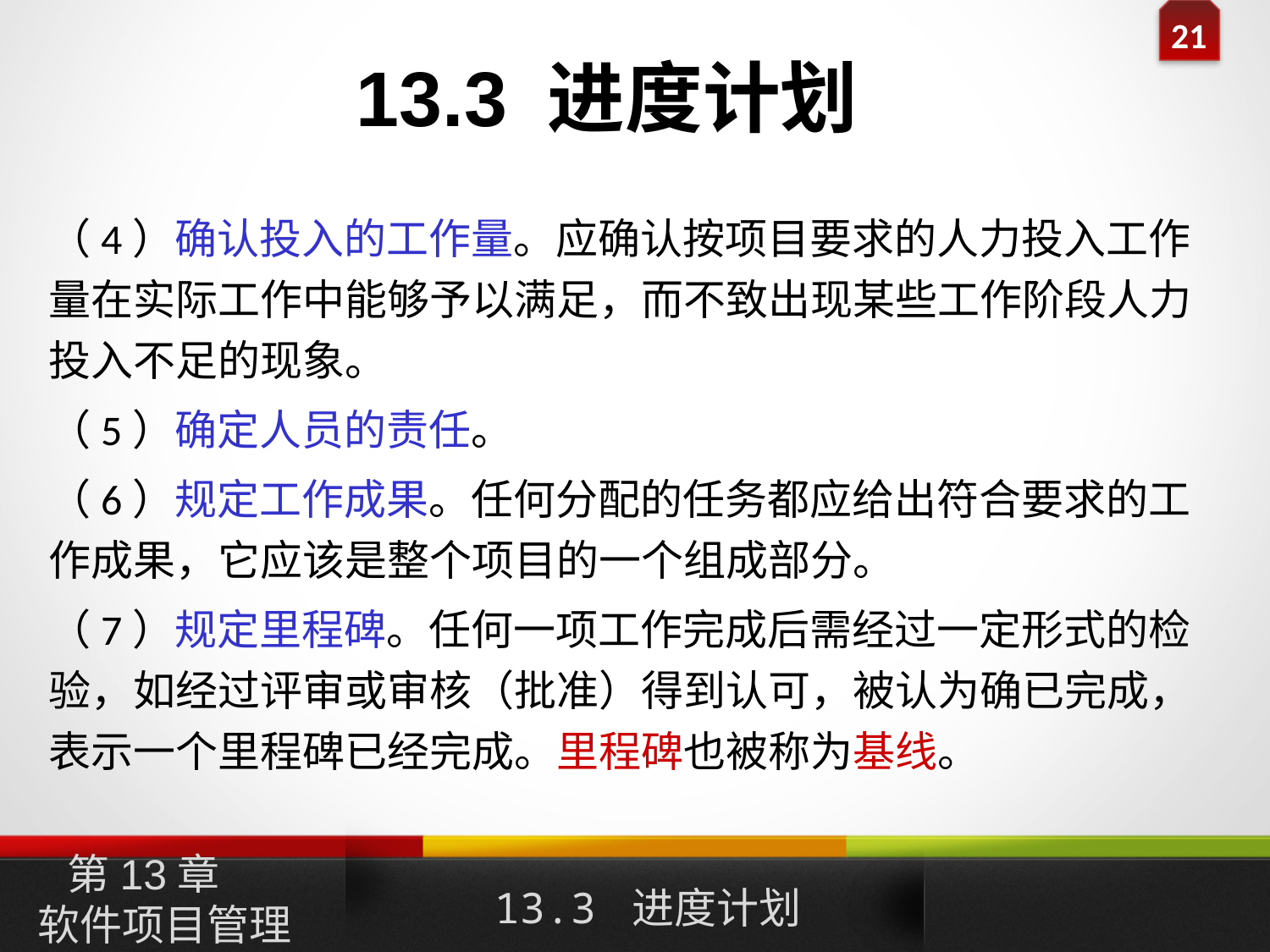

# 13.3 进度计划
（4）确认投入的工作量。应确认按项目要求的人力投入工作量在实际工作中能够予以满足，而不致出现某些工作阶段人力投入不足的现象。
（5）确定人员的责任。
（6）规定工作成果。任何分配的任务都应给出符合要求的工作成果，它应该是整个项目的一个组成部分。
（7）规定里程碑。任何一项工作完成后需经过一定形式的检验，如经过评审或审核（批准）得到认可，被认为确已完成，表示一个里程碑已经完成。里程碑也被称为基线。
第13章
软件项目管理
13.3 进度计划